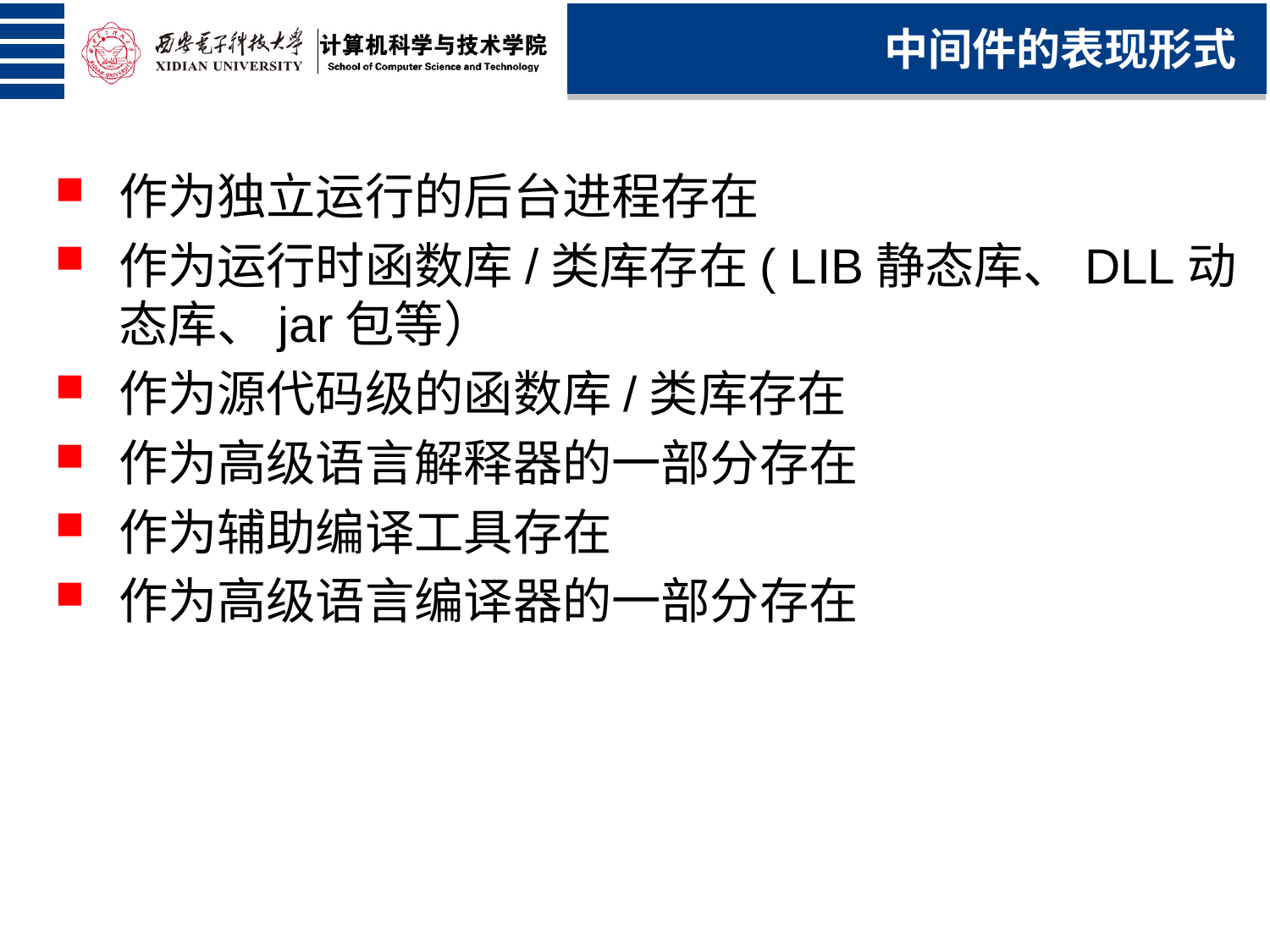

中间件的表现形式
作为独立运行的后台进程存在
作为运行时函数库/类库存在( LIB静态库、DLL动态库、jar包等）
作为源代码级的函数库/类库存在
作为高级语言解释器的一部分存在
作为辅助编译工具存在
作为高级语言编译器的一部分存在